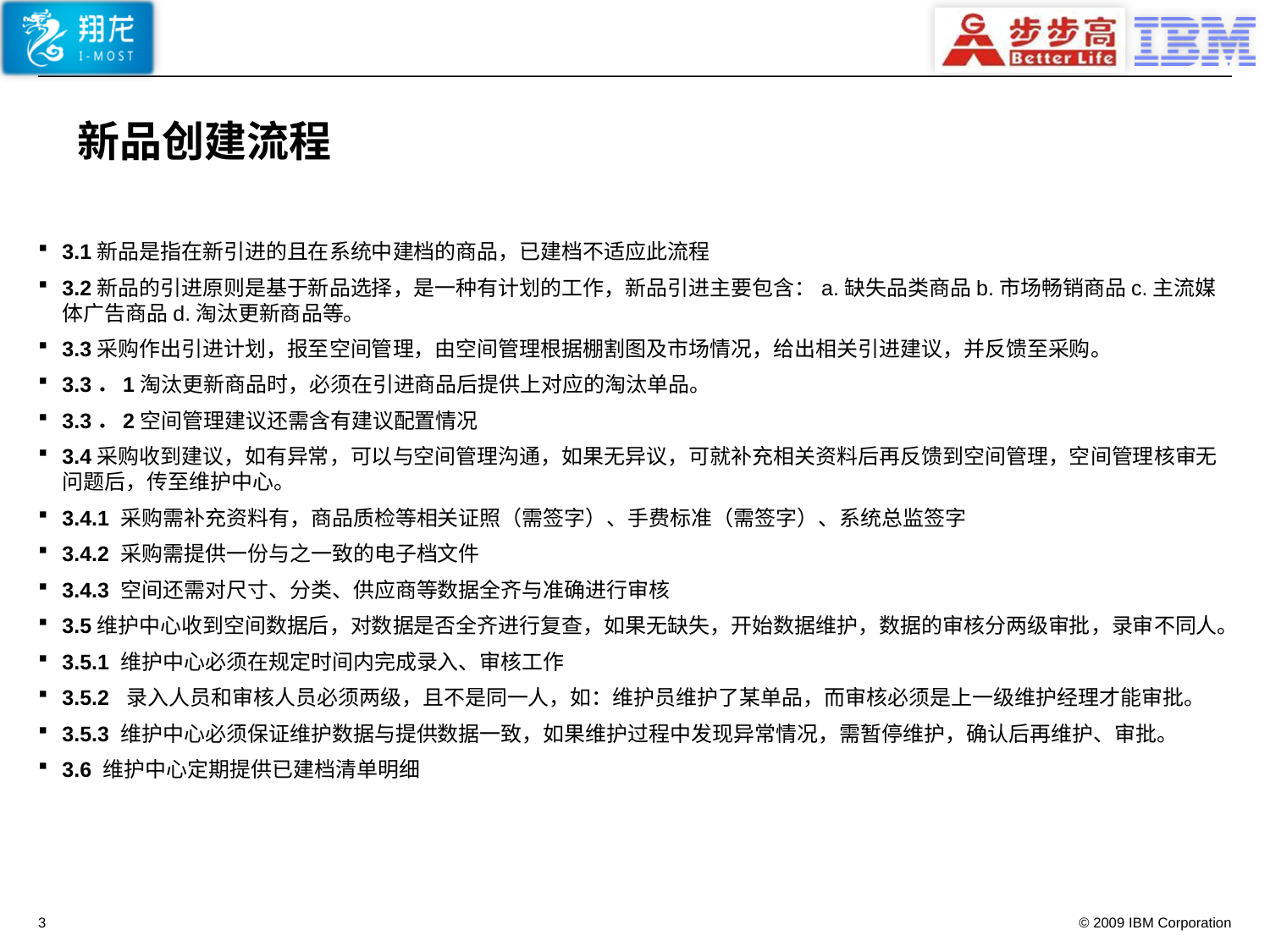

# 新品创建流程

3.1新品是指在新引进的且在系统中建档的商品，已建档不适应此流程
3.2新品的引进原则是基于新品选择，是一种有计划的工作，新品引进主要包含：a.缺失品类商品b.市场畅销商品c.主流媒体广告商品d.淘汰更新商品等。
3.3采购作出引进计划，报至空间管理，由空间管理根据棚割图及市场情况，给出相关引进建议，并反馈至采购。
3.3．1淘汰更新商品时，必须在引进商品后提供上对应的淘汰单品。
3.3．2空间管理建议还需含有建议配置情况
3.4采购收到建议，如有异常，可以与空间管理沟通，如果无异议，可就补充相关资料后再反馈到空间管理，空间管理核审无问题后，传至维护中心。
3.4.1 采购需补充资料有，商品质检等相关证照（需签字）、手费标准（需签字）、系统总监签字
3.4.2 采购需提供一份与之一致的电子档文件
3.4.3 空间还需对尺寸、分类、供应商等数据全齐与准确进行审核
3.5维护中心收到空间数据后，对数据是否全齐进行复查，如果无缺失，开始数据维护，数据的审核分两级审批，录审不同人。
3.5.1 维护中心必须在规定时间内完成录入、审核工作
3.5.2  录入人员和审核人员必须两级，且不是同一人，如：维护员维护了某单品，而审核必须是上一级维护经理才能审批。
3.5.3 维护中心必须保证维护数据与提供数据一致，如果维护过程中发现异常情况，需暂停维护，确认后再维护、审批。
3.6 维护中心定期提供已建档清单明细

3